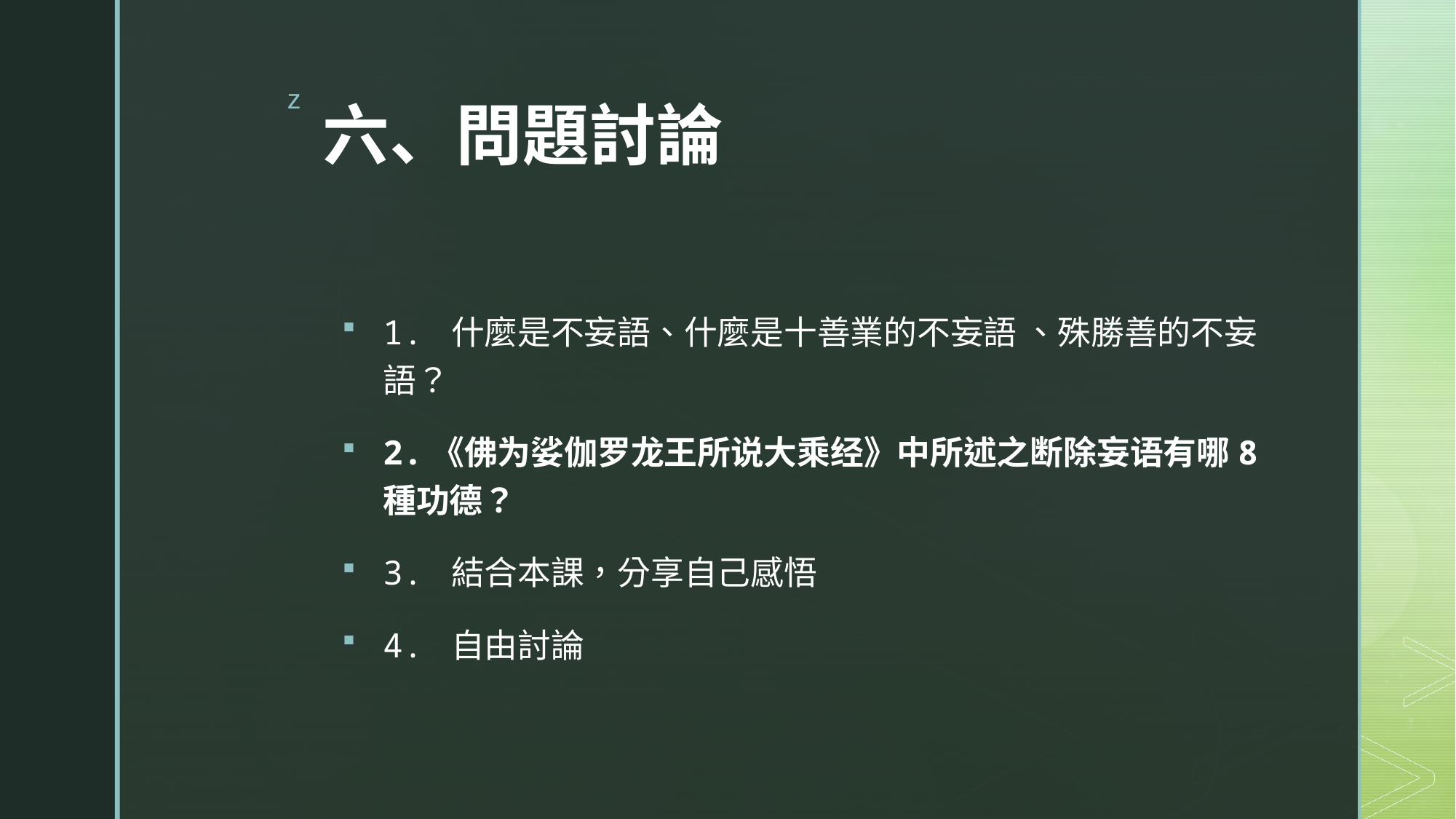

# 六、問題討論
1. 什麼是不妄語、什麼是十善業的不妄語 、殊勝善的不妄語？
2.《佛为娑伽罗龙王所说大乘经》中所述之断除妄语有哪8種功德？
3. 結合本課，分享自己感悟
4. 自由討論